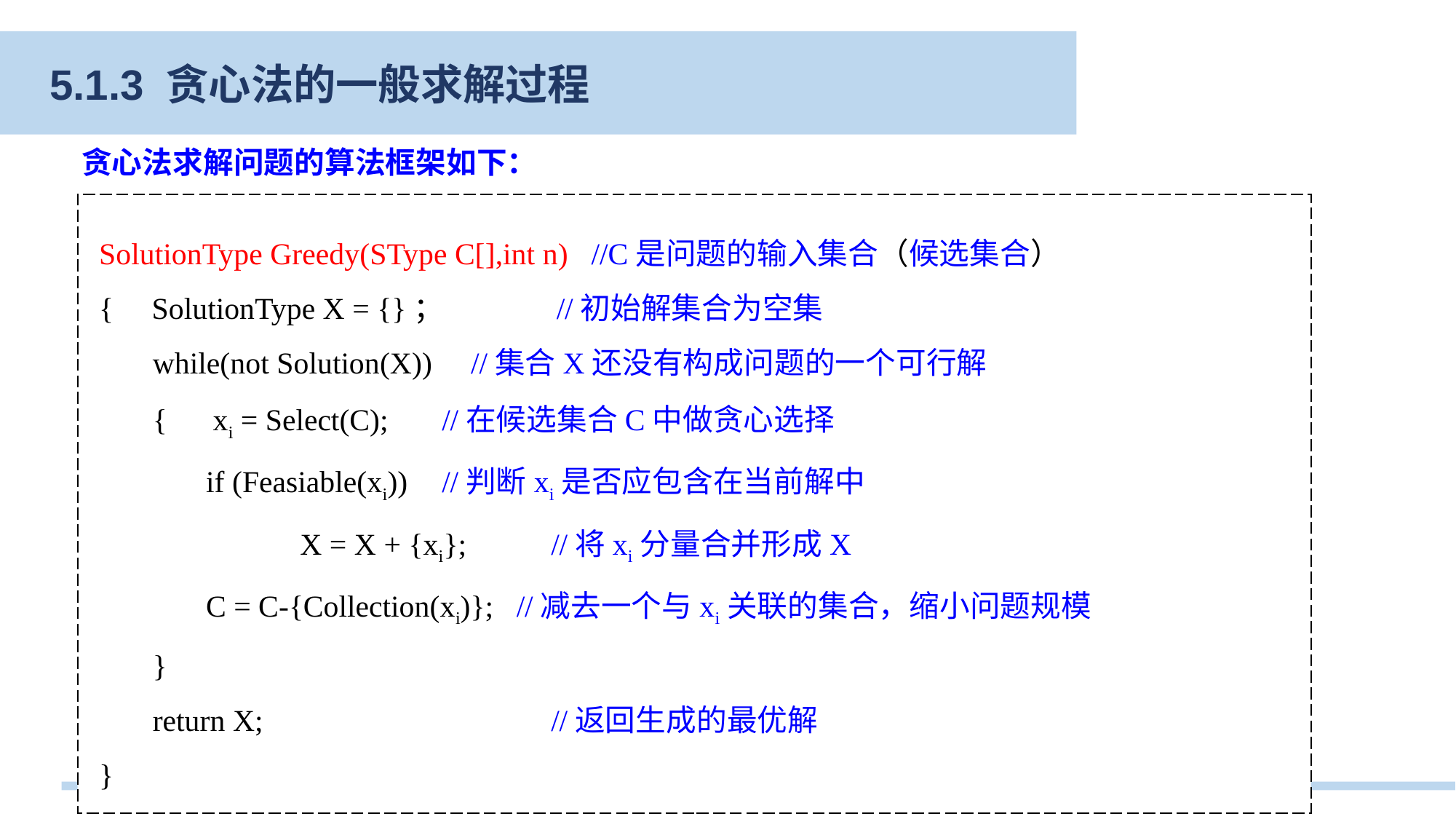

5.1.3 贪心法的一般求解过程
贪心法求解问题的算法框架如下：
SolutionType Greedy(SType C[],int n)   //C是问题的输入集合（候选集合）
{     SolutionType X = {}；	  //初始解集合为空集
       while(not Solution(X))     //集合X还没有构成问题的一个可行解
       {      xi = Select(C);	  //在候选集合C中做贪心选择
              if (Feasiable(xi))	  //判断xi是否应包含在当前解中
	            X = X + {xi};	  //将xi分量合并形成X
              C = C-{Collection(xi)};   //减去一个与xi关联的集合，缩小问题规模
       }
       return X;			  //返回生成的最优解
}